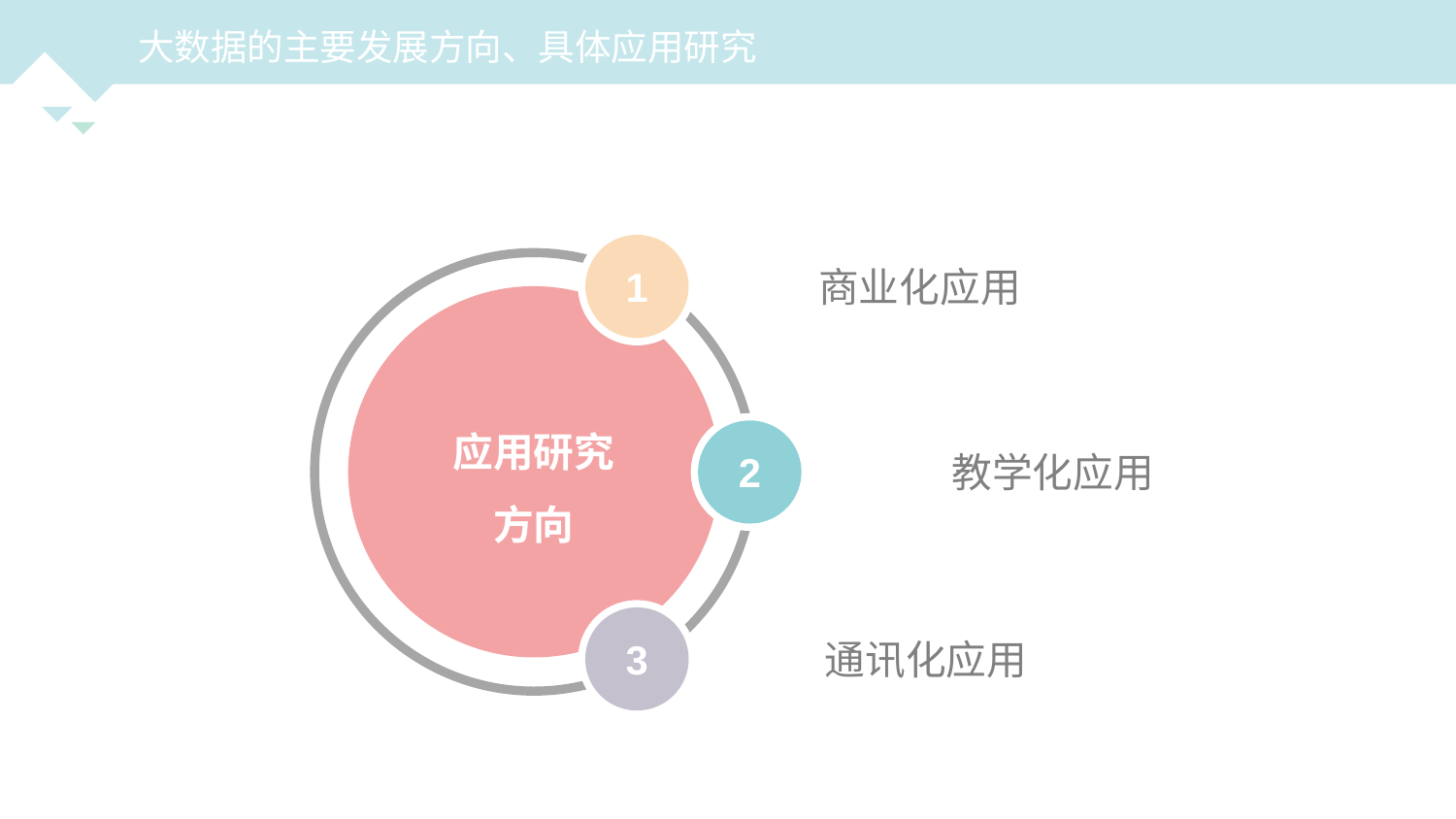

大数据的主要发展方向、具体应用研究

1

应用研究方向
商业化应用

2
教学化应用

3
通讯化应用